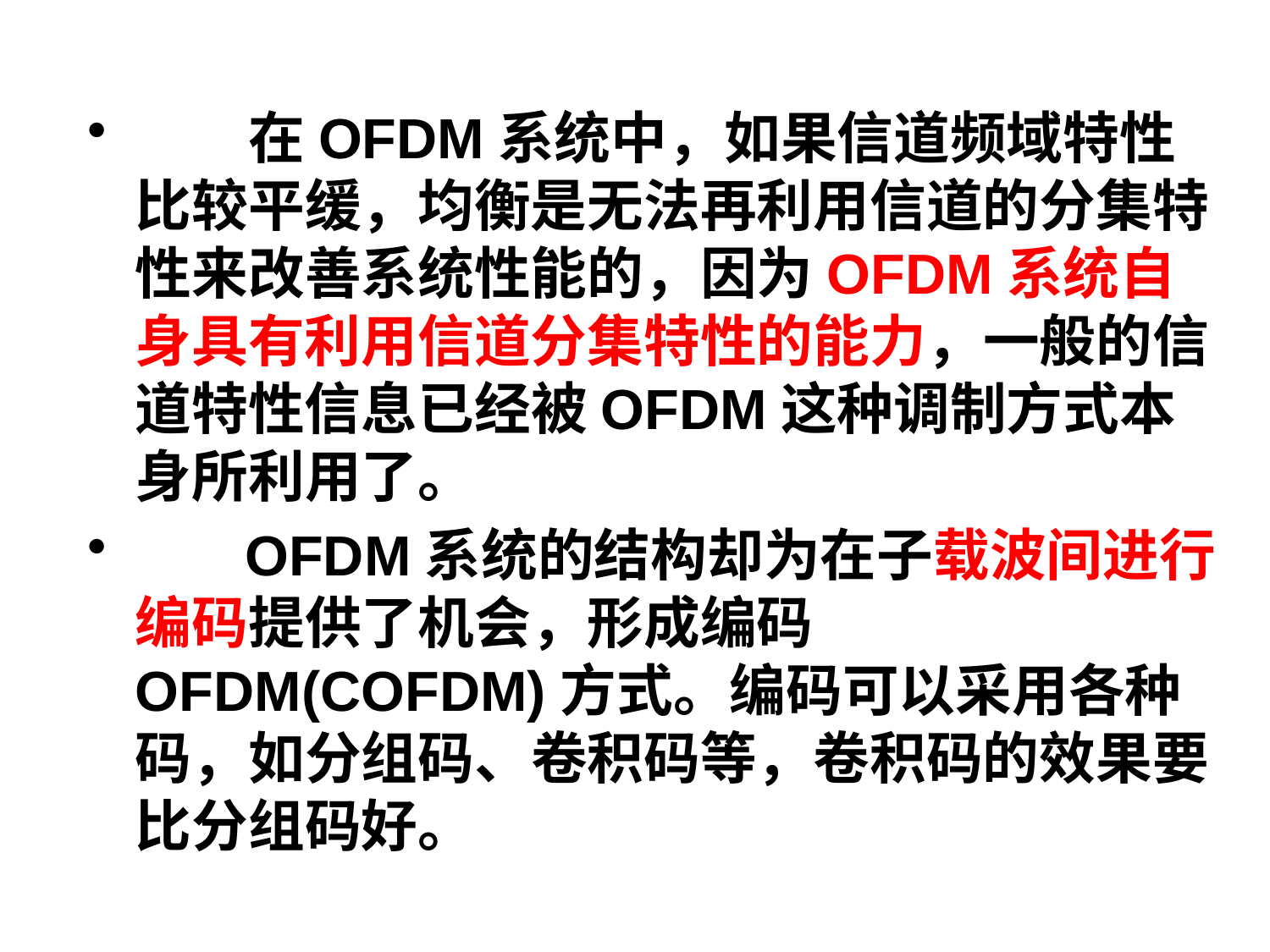

在OFDM系统中，如果信道频域特性比较平缓，均衡是无法再利用信道的分集特性来改善系统性能的，因为OFDM系统自身具有利用信道分集特性的能力，一般的信道特性信息已经被OFDM这种调制方式本身所利用了。
       OFDM系统的结构却为在子载波间进行编码提供了机会，形成编码OFDM(COFDM)方式。编码可以采用各种码，如分组码、卷积码等，卷积码的效果要比分组码好。